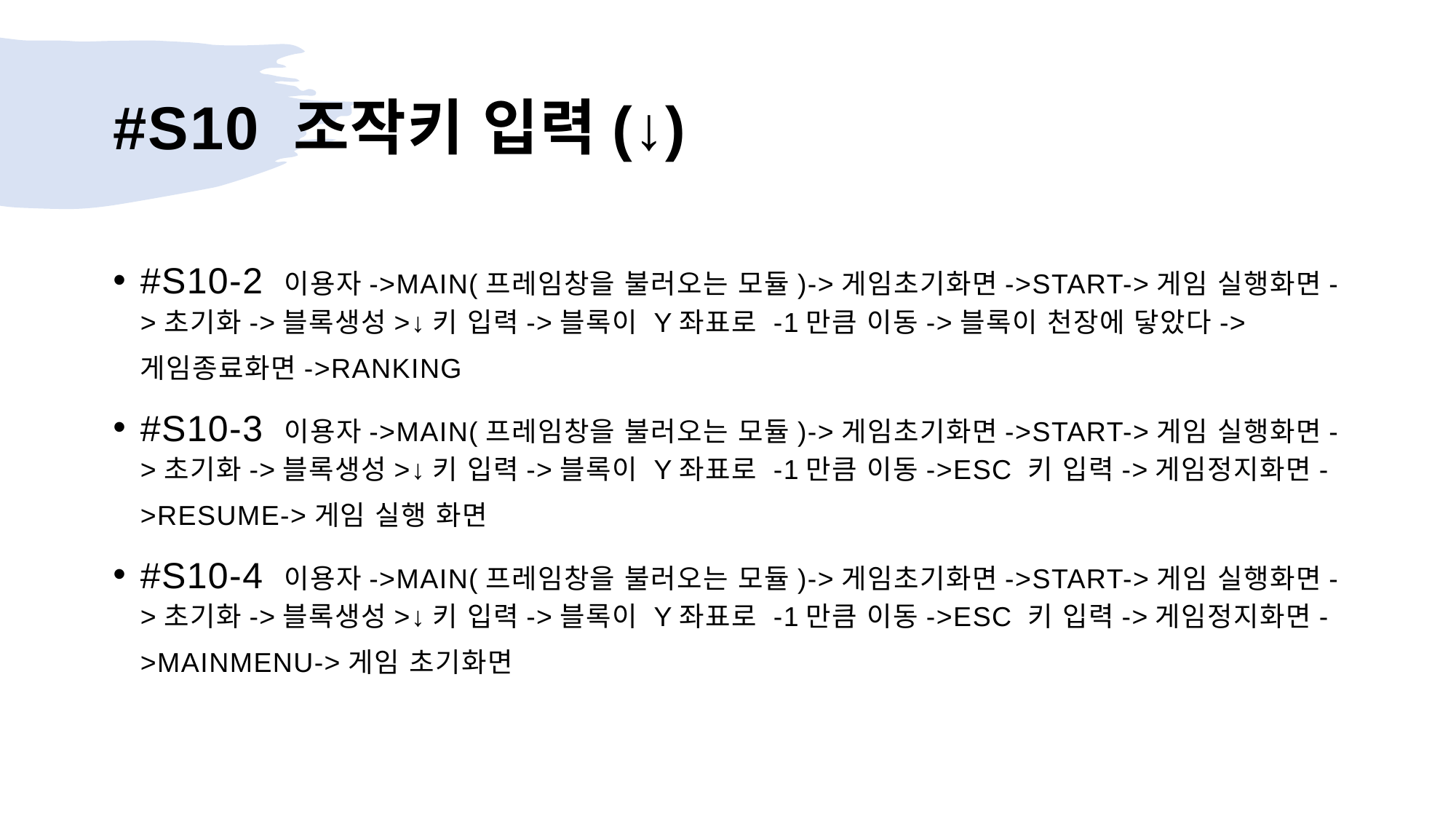

# #S10 조작키 입력(↓)
#S10-2 이용자->MAIN(프레임창을 불러오는 모듈)->게임초기화면->START->게임 실행화면->초기화->블록생성>↓키 입력->블록이 Y좌표로 -1만큼 이동->블록이 천장에 닿았다->게임종료화면->RANKING
#S10-3 이용자->MAIN(프레임창을 불러오는 모듈)->게임초기화면->START->게임 실행화면->초기화->블록생성>↓키 입력->블록이 Y좌표로 -1만큼 이동->ESC 키 입력->게임정지화면->RESUME->게임 실행 화면
#S10-4 이용자->MAIN(프레임창을 불러오는 모듈)->게임초기화면->START->게임 실행화면->초기화->블록생성>↓키 입력->블록이 Y좌표로 -1만큼 이동->ESC 키 입력->게임정지화면->MAINMENU->게임 초기화면